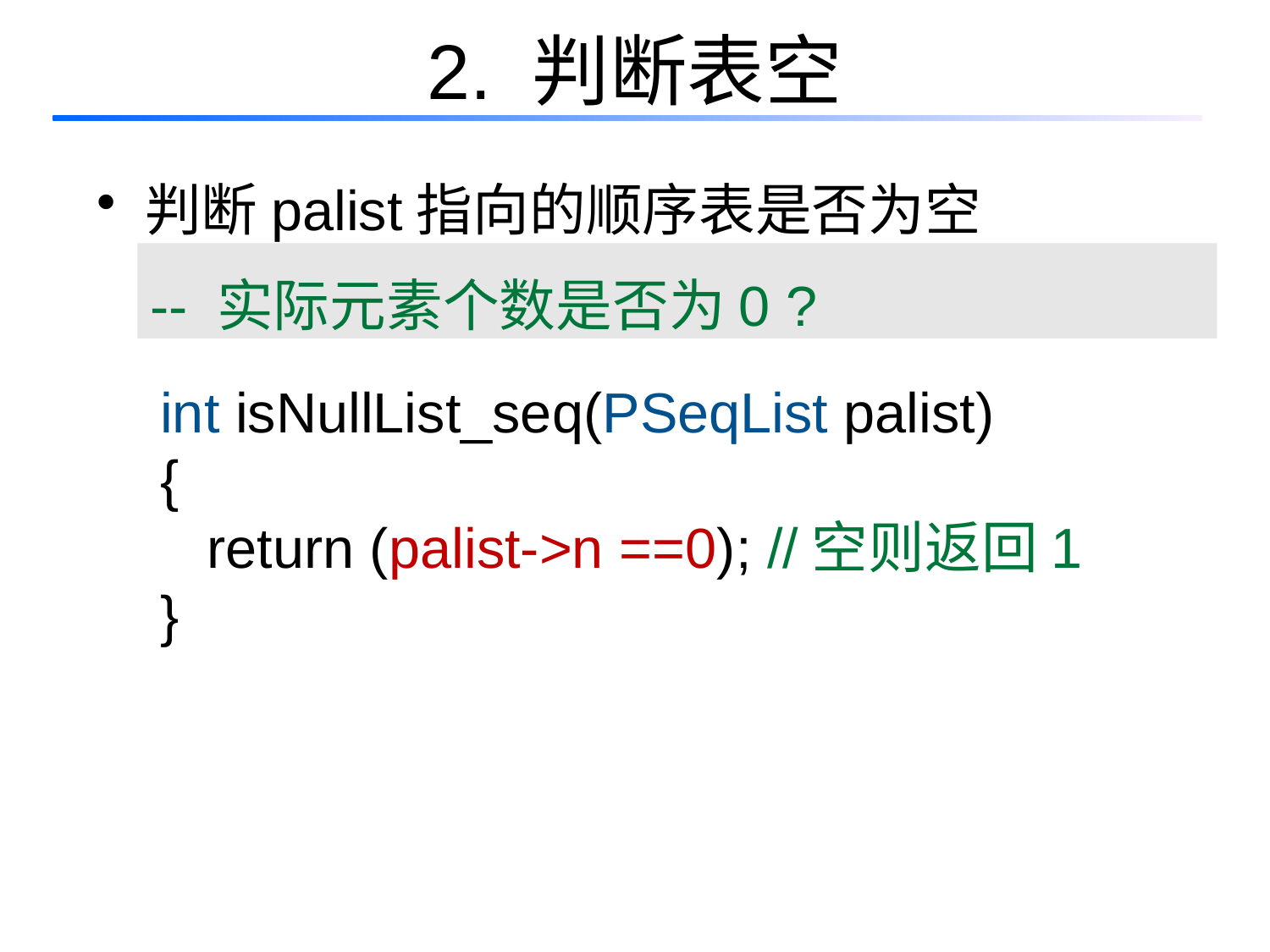

# 2. 判断表空

判断palist指向的顺序表是否为空
-- 实际元素个数是否为0 ?
int isNullList_seq(PSeqList palist)
{
   return (palist->n ==0); //空则返回1
}